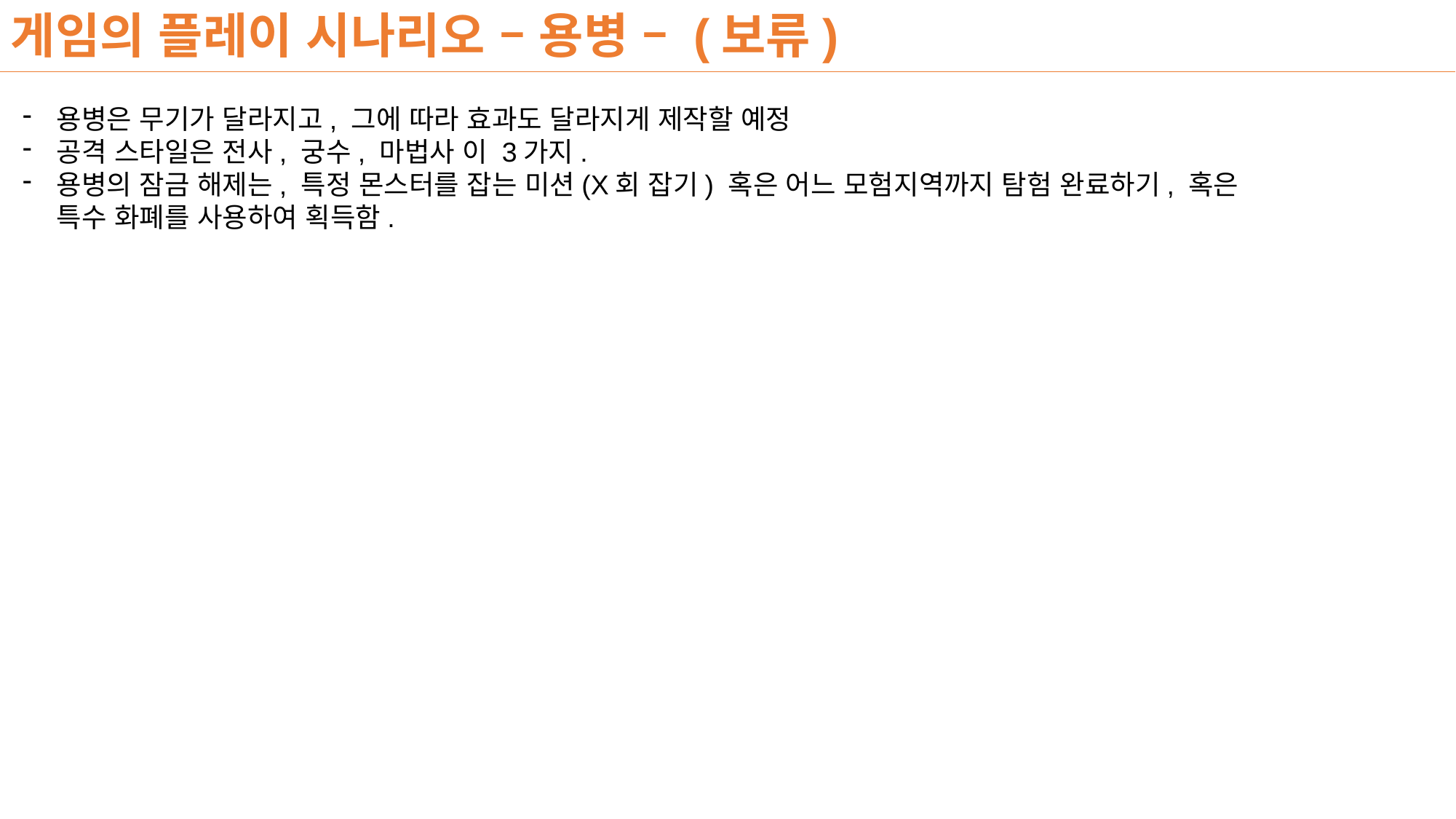

게임의 플레이 시나리오 – 용병 – (보류)
용병은 무기가 달라지고, 그에 따라 효과도 달라지게 제작할 예정
공격 스타일은 전사, 궁수, 마법사 이 3가지.
용병의 잠금 해제는, 특정 몬스터를 잡는 미션(X회 잡기) 혹은 어느 모험지역까지 탐험 완료하기, 혹은 특수 화폐를 사용하여 획득함.